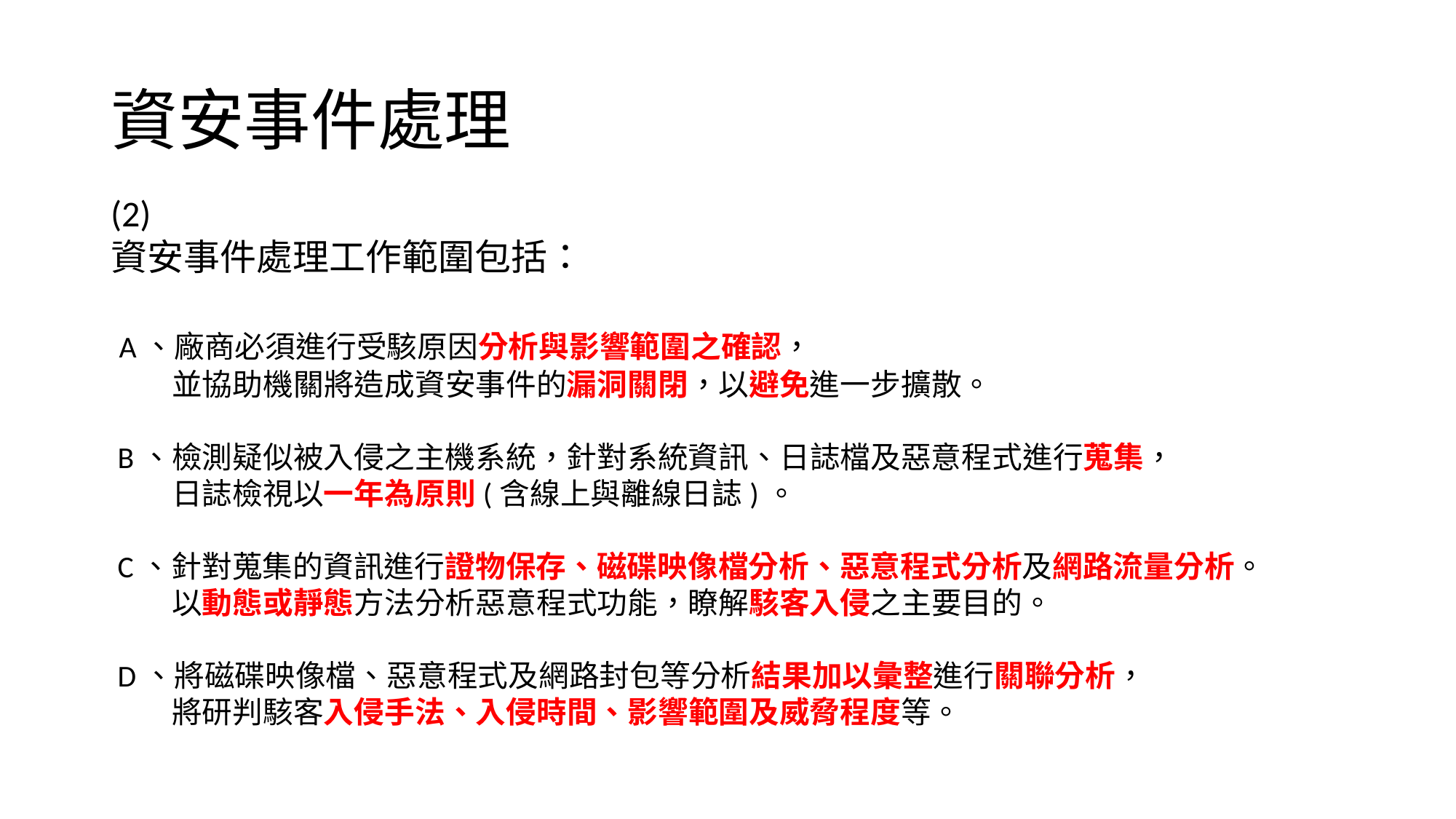

# 資安事件處理
(2)
資安事件處理工作範圍包括：

 A、廠商必須進行受駭原因分析與影響範圍之確認，
        並協助機關將造成資安事件的漏洞關閉，以避免進一步擴散。

 B、檢測疑似被入侵之主機系統，針對系統資訊、日誌檔及惡意程式進行蒐集，
        日誌檢視以一年為原則(含線上與離線日誌)。

 C、針對蒐集的資訊進行證物保存、磁碟映像檔分析、惡意程式分析及網路流量分析。
        以動態或靜態方法分析惡意程式功能，瞭解駭客入侵之主要目的。

 D、將磁碟映像檔、惡意程式及網路封包等分析結果加以彙整進行關聯分析，
        將研判駭客入侵手法、入侵時間、影響範圍及威脅程度等。